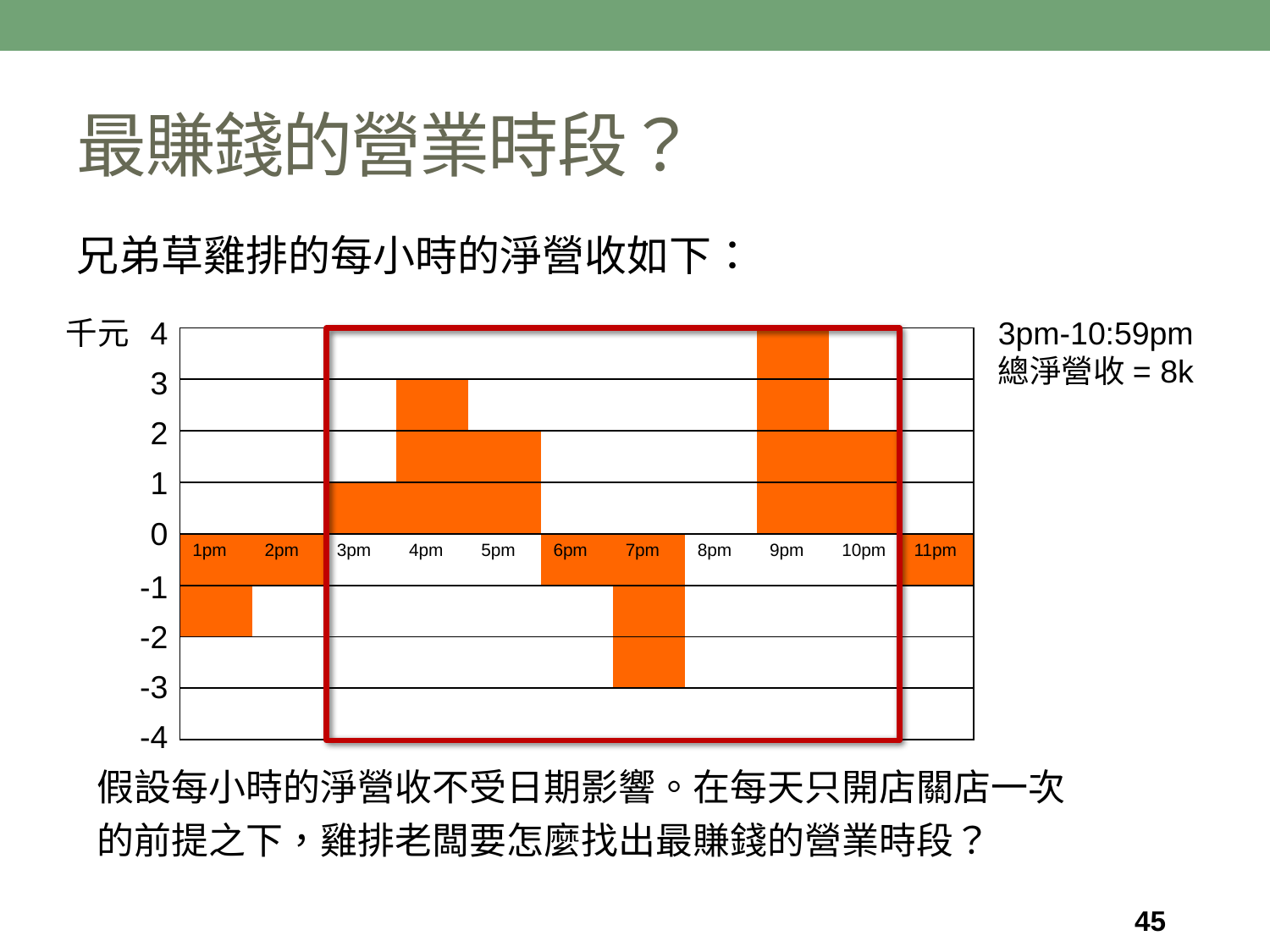

# 最賺錢的營業時段？
兄弟草雞排的每小時的淨營收如下：
千元
4
3pm-10:59pm
總淨營收= 8k

|  |  |  |  |  |  |  |  |  |  |  |
| --- | --- | --- | --- | --- | --- | --- | --- | --- | --- | --- |
|  |  |  |  |  |  |  |  |  |  |  |
|  |  |  |  |  |  |  |  |  |  |  |
|  |  |  |  |  |  |  |  |  |  |  |
| 1pm | 2pm | 3pm | 4pm | 5pm | 6pm | 7pm | 8pm | 9pm | 10pm | 11pm |
|  |  |  |  |  |  |  |  |  |  |  |
|  |  |  |  |  |  |  |  |  |  |  |
|  |  |  |  |  |  |  |  |  |  |  |
3
2
1
0
-1
-2
-3
-4
假設每小時的淨營收不受日期影響。在每天只開店關店一次的前提之下，雞排老闆要怎麼找出最賺錢的營業時段？
45